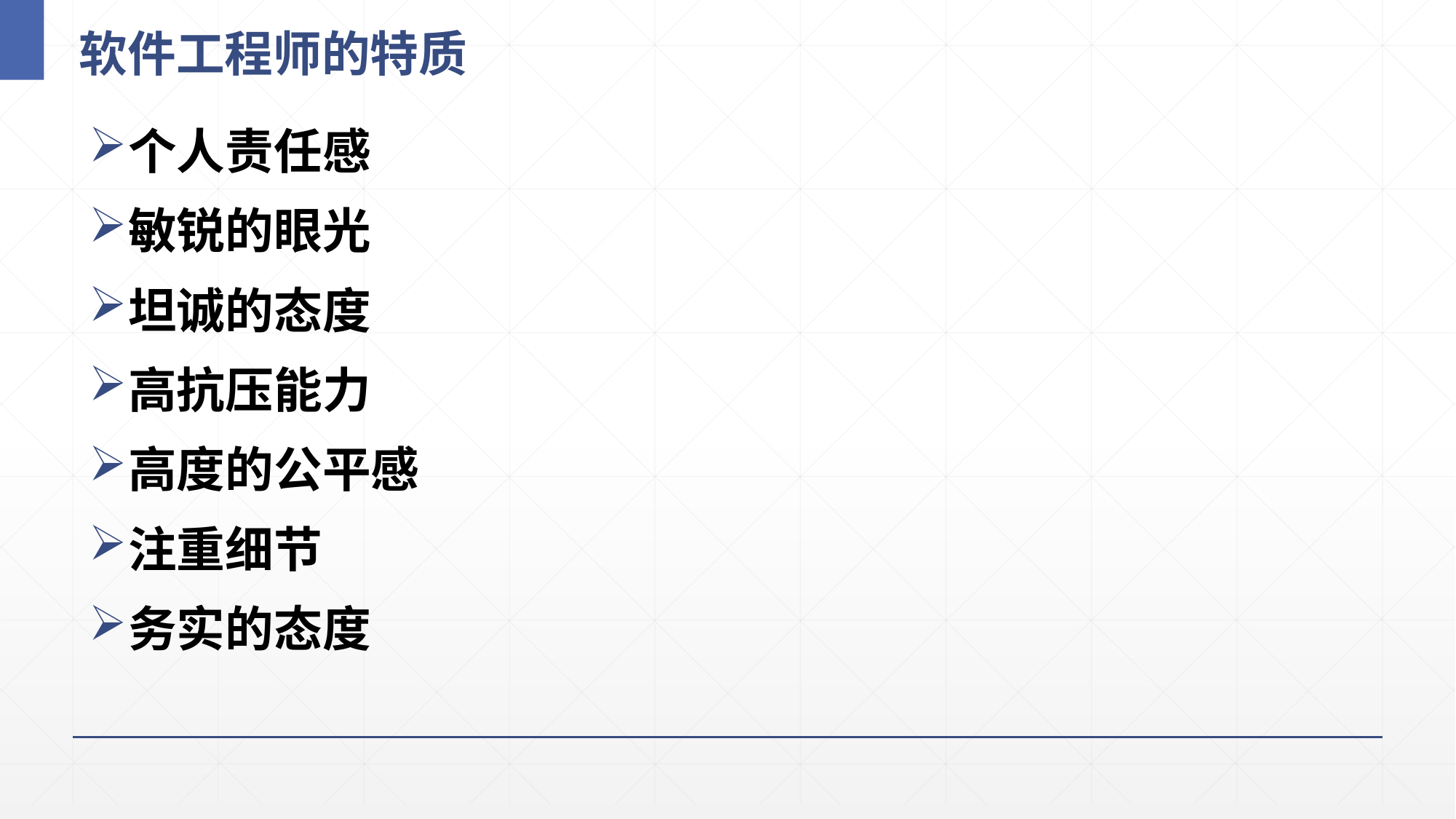

# 软件工程师的特质
个人责任感
敏锐的眼光
坦诚的态度
高抗压能力
高度的公平感
注重细节
务实的态度